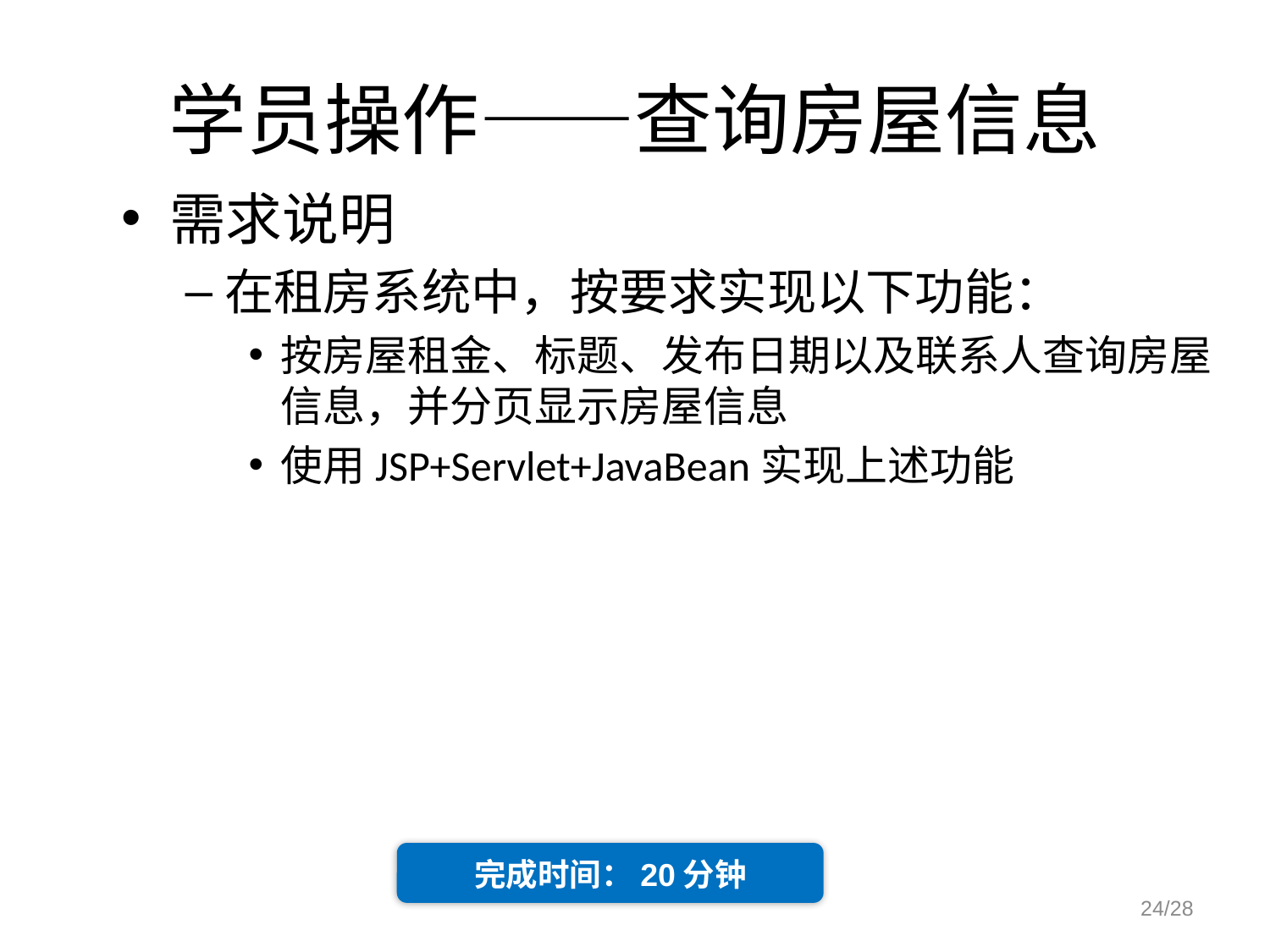

# 学员操作——查询房屋信息
需求说明
在租房系统中，按要求实现以下功能：
按房屋租金、标题、发布日期以及联系人查询房屋信息，并分页显示房屋信息
使用JSP+Servlet+JavaBean实现上述功能

完成时间：20分钟
24/28